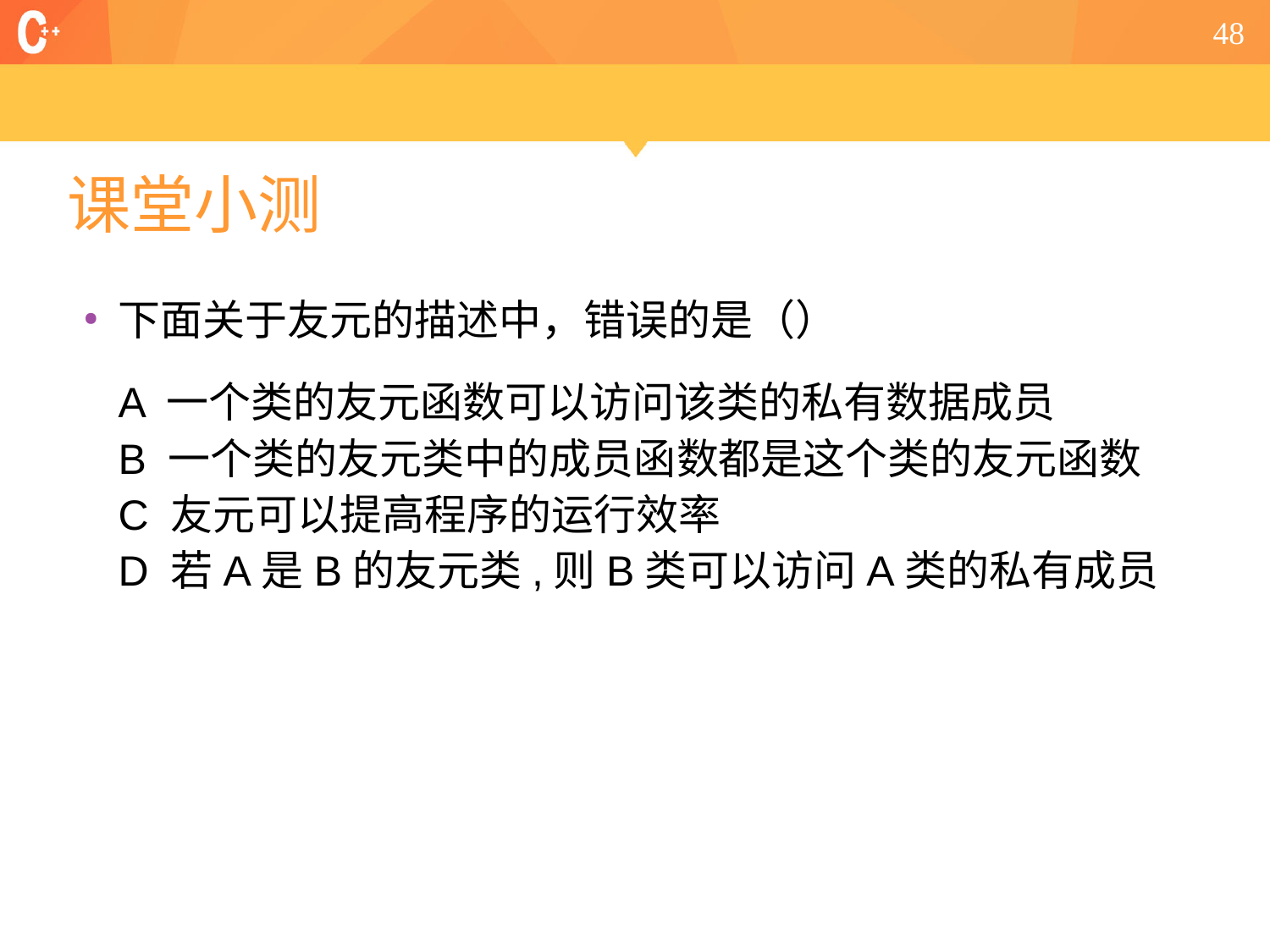

48
# 课堂小测
下面关于友元的描述中，错误的是（）

   A 一个类的友元函数可以访问该类的私有数据成员
   B 一个类的友元类中的成员函数都是这个类的友元函数
   C 友元可以提高程序的运行效率
   D 若A是B的友元类,则B类可以访问A类的私有成员